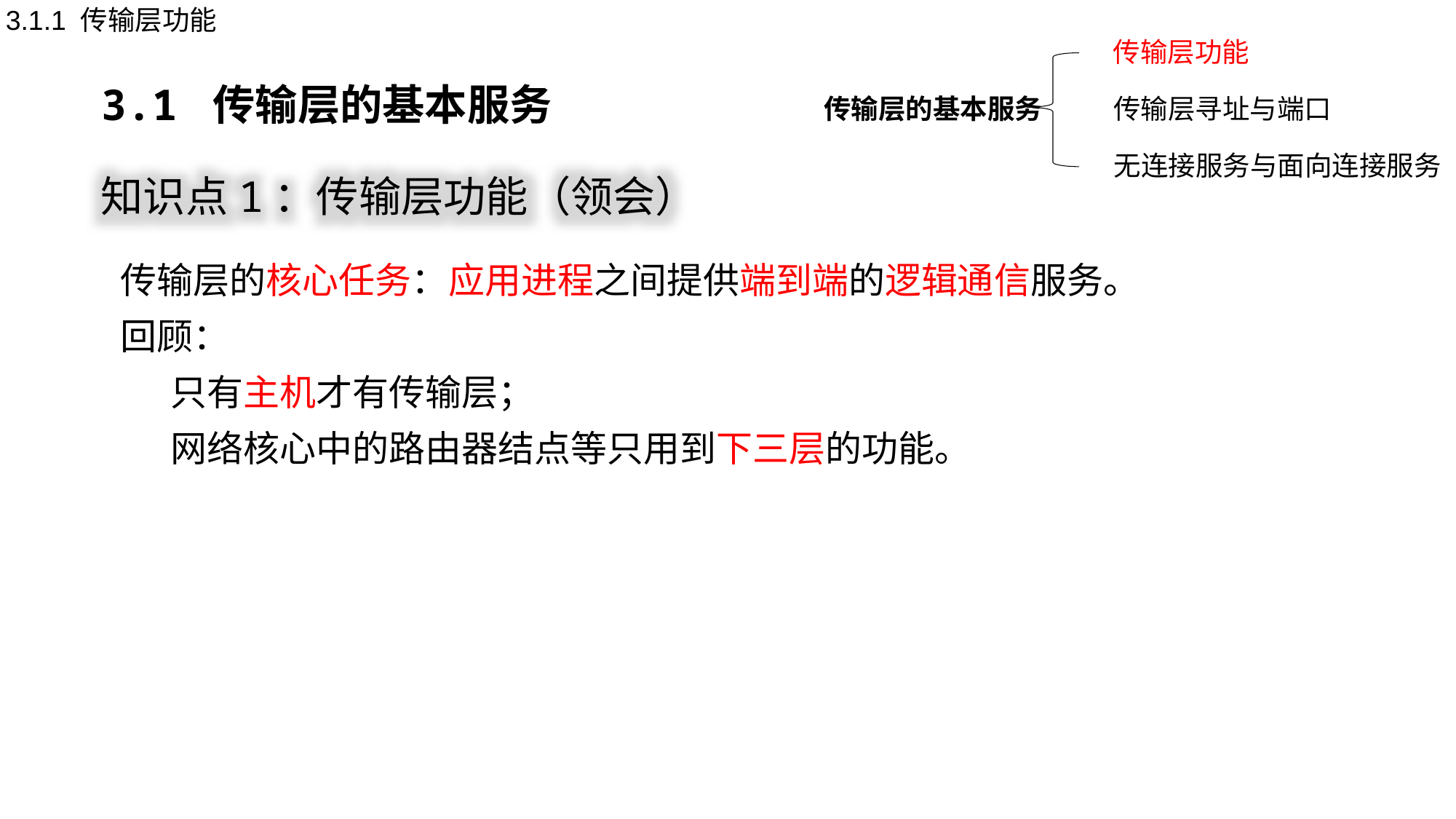

3.1.1 传输层功能
传输层功能

传输层的基本服务
传输层寻址与端口
无连接服务与面向连接服务
3.1 传输层的基本服务
知识点1：传输层功能（领会）
传输层的核心任务：应用进程之间提供端到端的逻辑通信服务。
回顾：
     只有主机才有传输层；
     网络核心中的路由器结点等只用到下三层的功能。